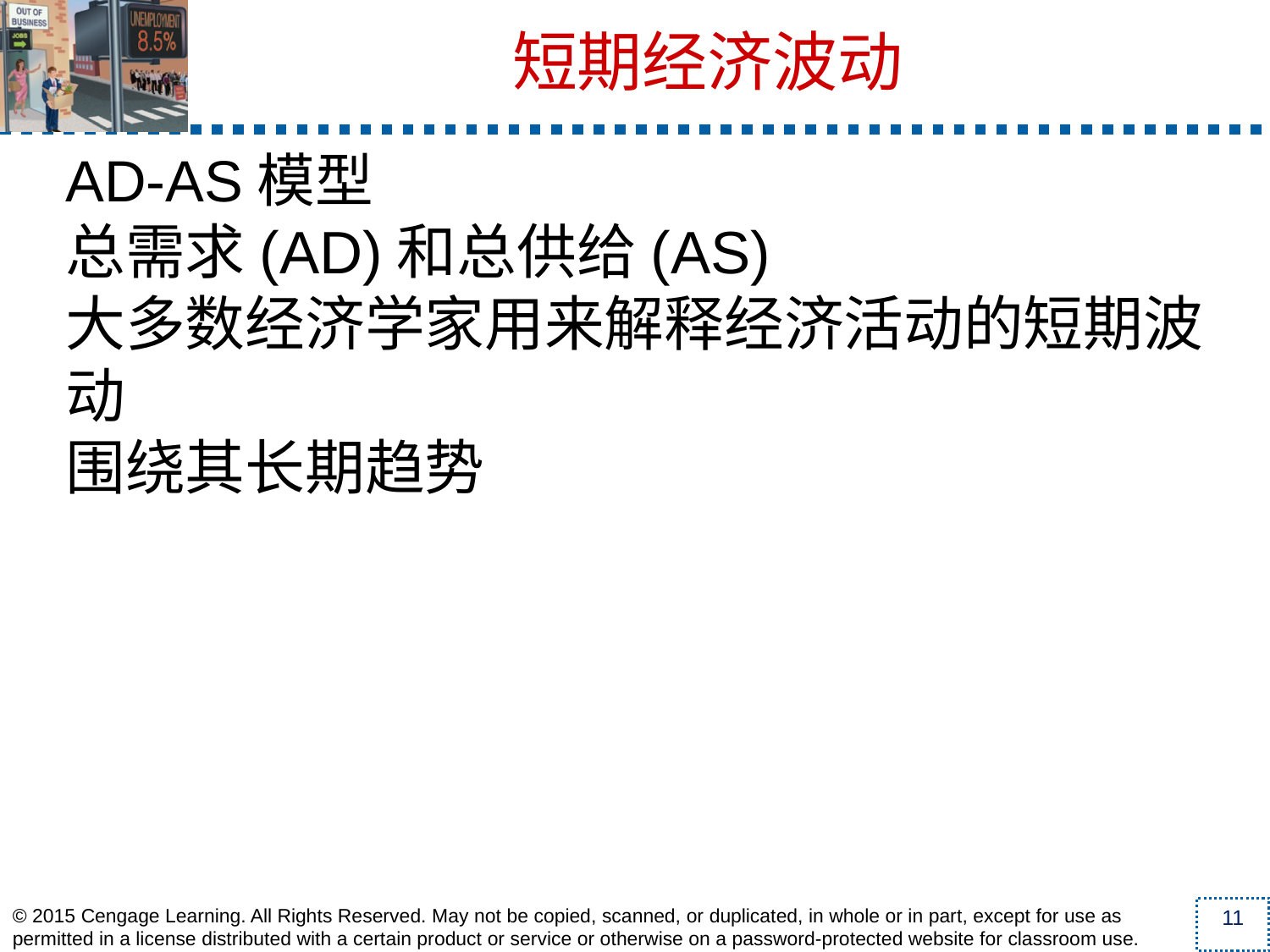

短期经济波动
AD-AS模型
总需求(AD)和总供给(AS)
大多数经济学家用来解释经济活动的短期波动
围绕其长期趋势
11
© 2015 Cengage Learning. All Rights Reserved. May not be copied, scanned, or duplicated, in whole or in part, except for use as permitted in a license distributed with a certain product or service or otherwise on a password-protected website for classroom use.